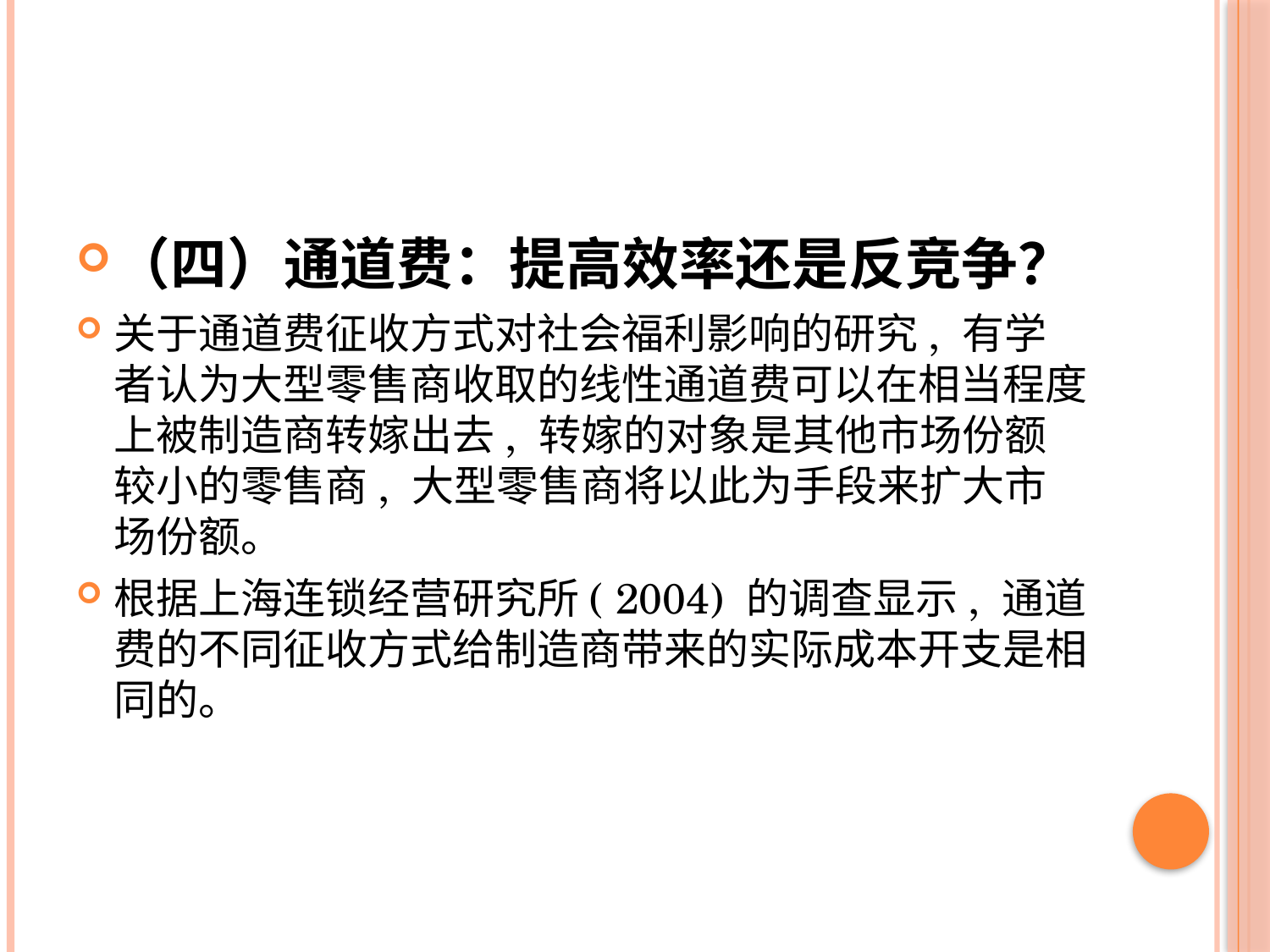

#
（四）通道费：提高效率还是反竞争？
关于通道费征收方式对社会福利影响的研究, 有学者认为大型零售商收取的线性通道费可以在相当程度上被制造商转嫁出去, 转嫁的对象是其他市场份额较小的零售商, 大型零售商将以此为手段来扩大市场份额。
根据上海连锁经营研究所( 2004) 的调查显示, 通道费的不同征收方式给制造商带来的实际成本开支是相同的。